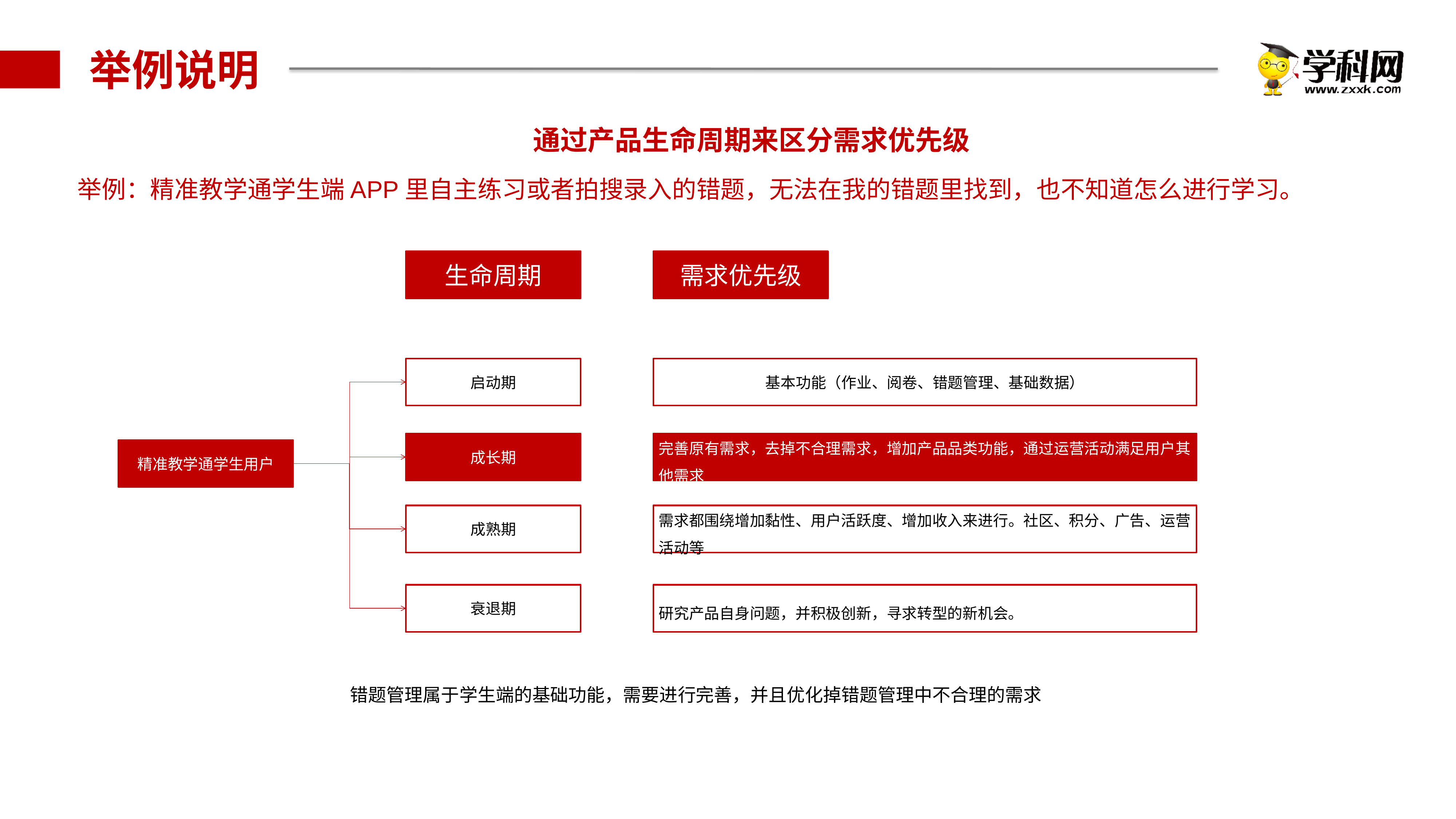

举例说明
通过产品生命周期来区分需求优先级
举例：精准教学通学生端APP里自主练习或者拍搜录入的错题，无法在我的错题里找到，也不知道怎么进行学习。
生命周期
需求优先级
启动期
基本功能（作业、阅卷、错题管理、基础数据）
成长期
完善原有需求，去掉不合理需求，增加产品品类功能，通过运营活动满足用户其他需求
精准教学通学生用户
成熟期
需求都围绕增加黏性、用户活跃度、增加收入来进行。社区、积分、广告、运营活动等
衰退期
研究产品自身问题，并积极创新，寻求转型的新机会。
错题管理属于学生端的基础功能，需要进行完善，并且优化掉错题管理中不合理的需求